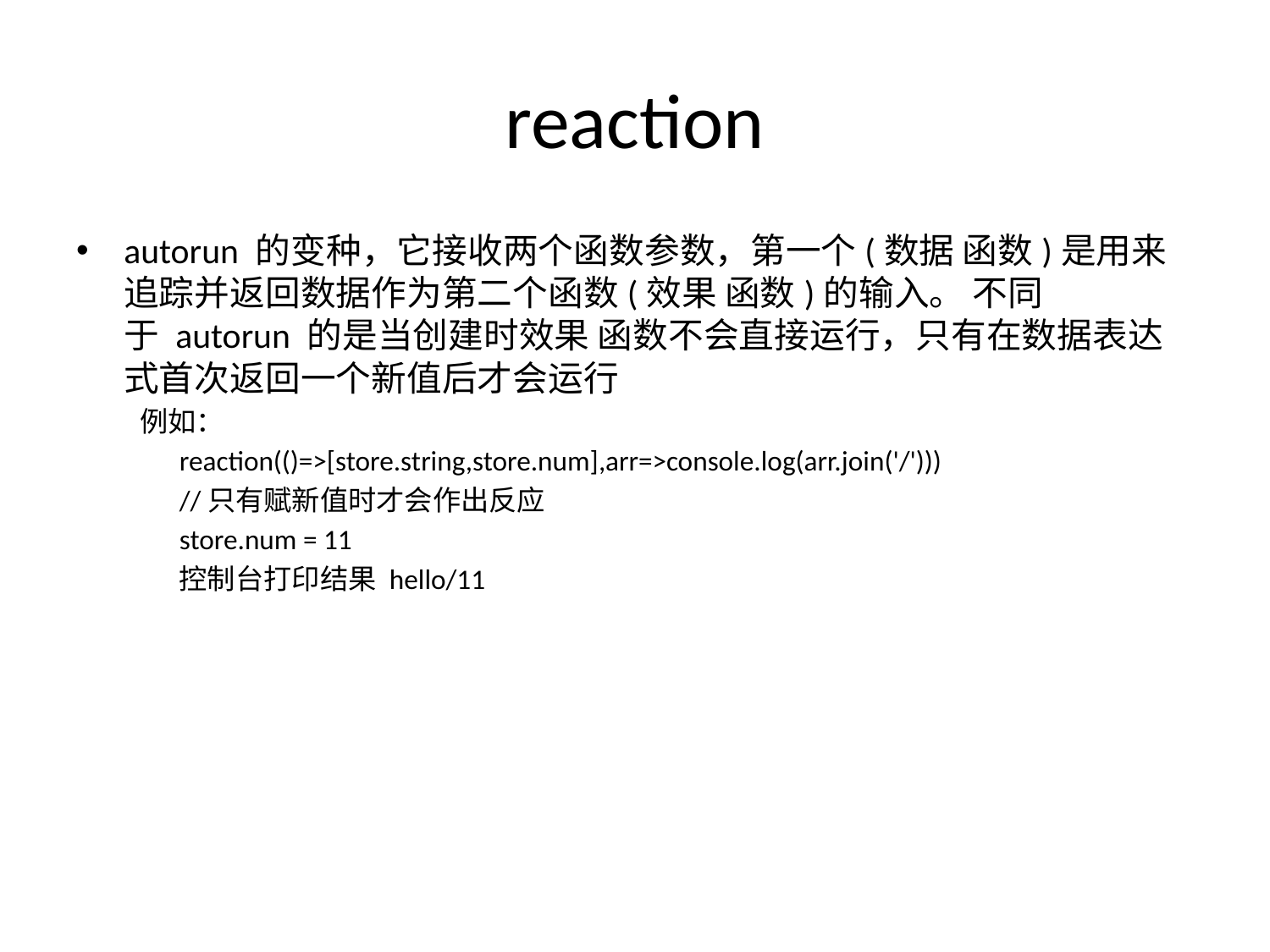

# reaction
autorun 的变种，它接收两个函数参数，第一个(数据 函数)是用来追踪并返回数据作为第二个函数(效果 函数)的输入。 不同于 autorun 的是当创建时效果 函数不会直接运行，只有在数据表达式首次返回一个新值后才会运行
例如：
	reaction(()=>[store.string,store.num],arr=>console.log(arr.join('/')))
	//只有赋新值时才会作出反应
	store.num = 11
	控制台打印结果 hello/11